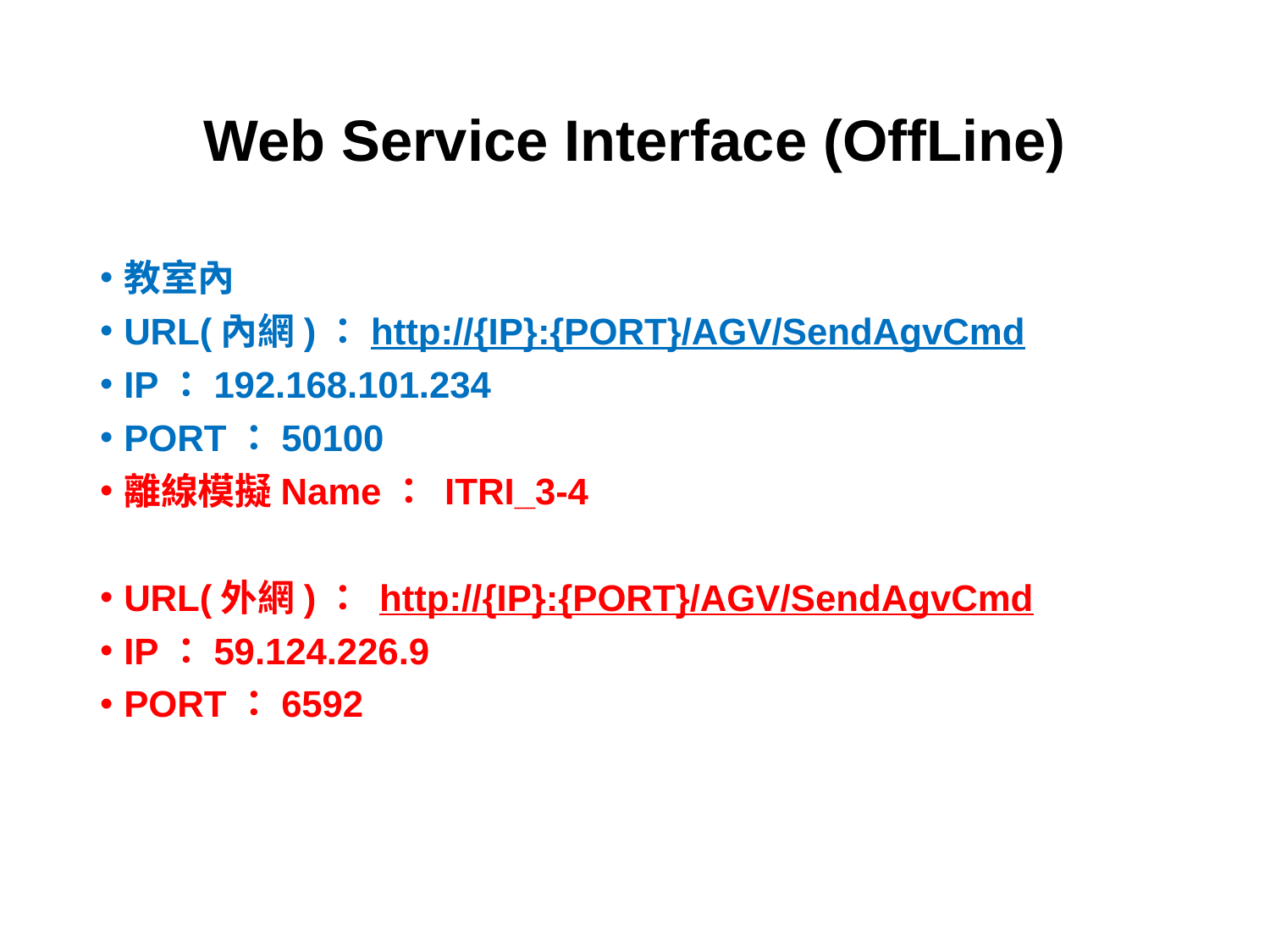

# Web Service Interface (OffLine)
教室內
URL(內網)：http://{IP}:{PORT}/AGV/SendAgvCmd
IP：192.168.101.234
PORT：50100
離線模擬Name： ITRI_3-4

URL(外網)： http://{IP}:{PORT}/AGV/SendAgvCmd
IP：59.124.226.9
PORT：6592